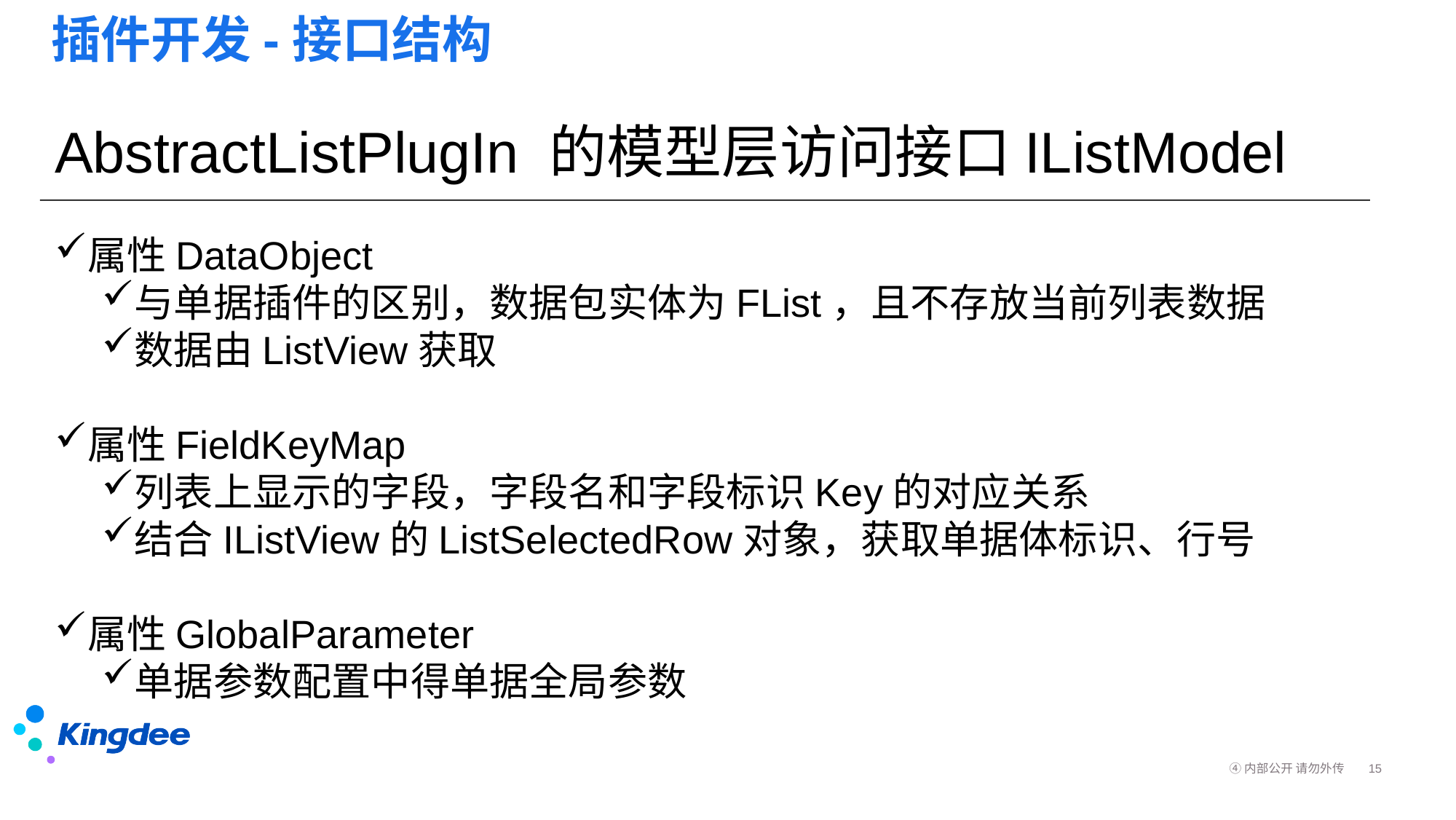

# 插件开发-接口结构
AbstractListPlugIn 的模型层访问接口IListModel

属性DataObject
与单据插件的区别，数据包实体为FList，且不存放当前列表数据
数据由ListView获取

属性FieldKeyMap
列表上显示的字段，字段名和字段标识Key的对应关系
结合IListView的ListSelectedRow对象，获取单据体标识、行号

属性GlobalParameter
单据参数配置中得单据全局参数